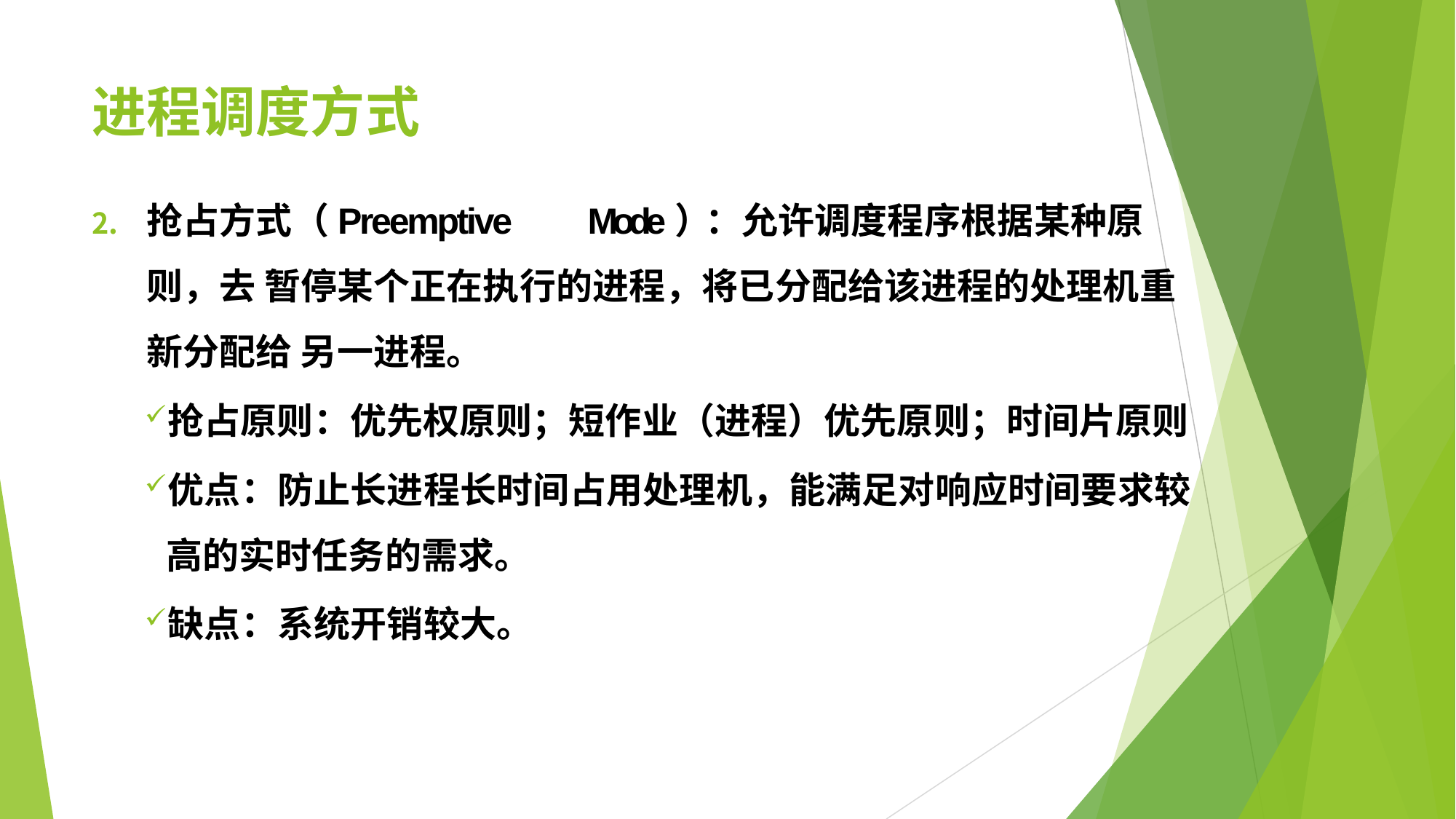

# 进程调度方式
抢占方式（Preemptive	Mode）：允许调度程序根据某种原则，去 暂停某个正在执行的进程，将已分配给该进程的处理机重新分配给 另一进程。

抢占原则：优先权原则；短作业（进程）优先原则；时间片原则

优点：防止长进程长时间占用处理机，能满足对响应时间要求较
高的实时任务的需求。

缺点：系统开销较大。